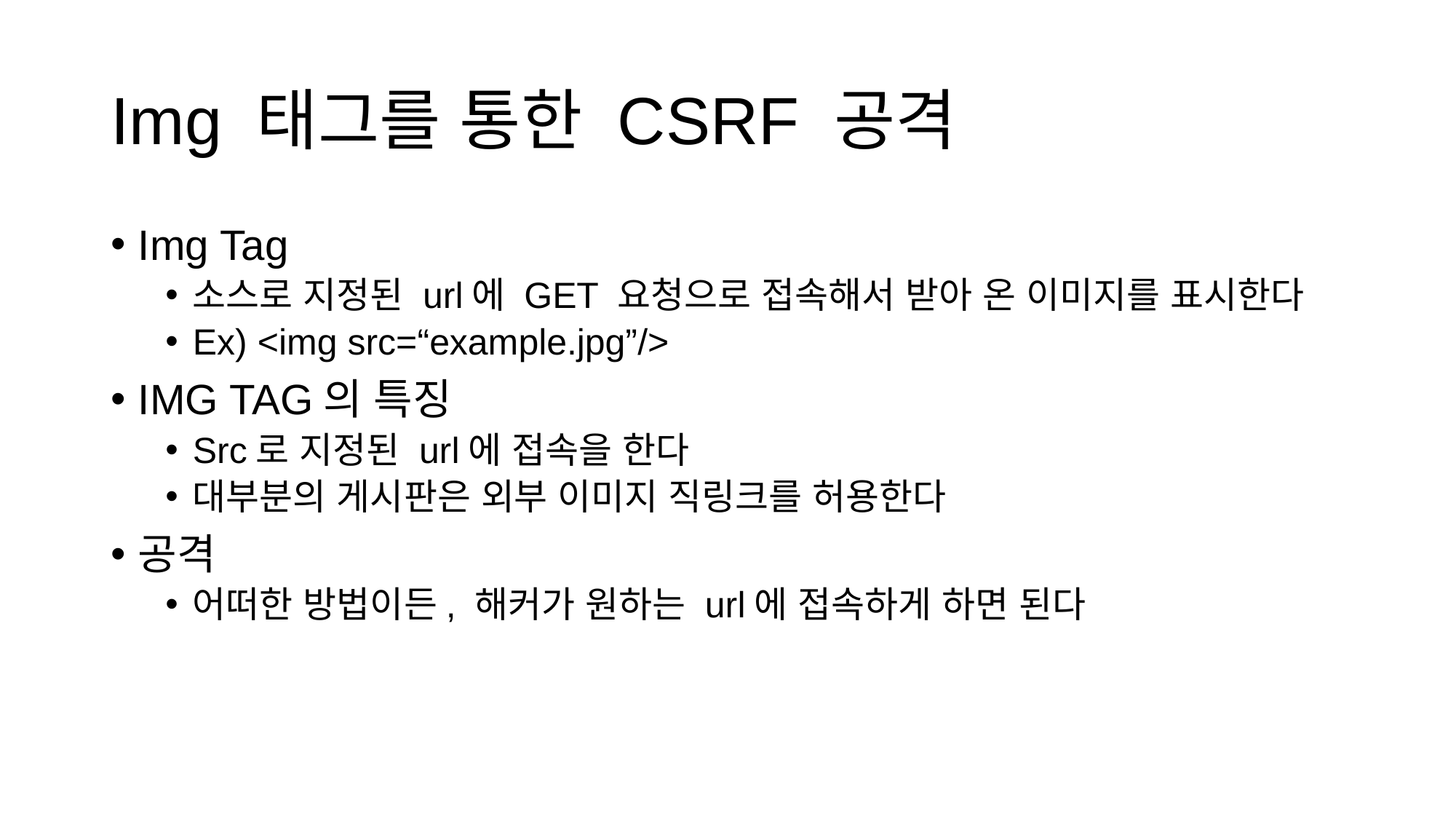

# Img 태그를 통한 CSRF 공격
Img Tag
소스로 지정된 url에 GET 요청으로 접속해서 받아 온 이미지를 표시한다
Ex) <img src=“example.jpg”/>
IMG TAG의 특징
Src로 지정된 url에 접속을 한다
대부분의 게시판은 외부 이미지 직링크를 허용한다
공격
어떠한 방법이든, 해커가 원하는 url에 접속하게 하면 된다